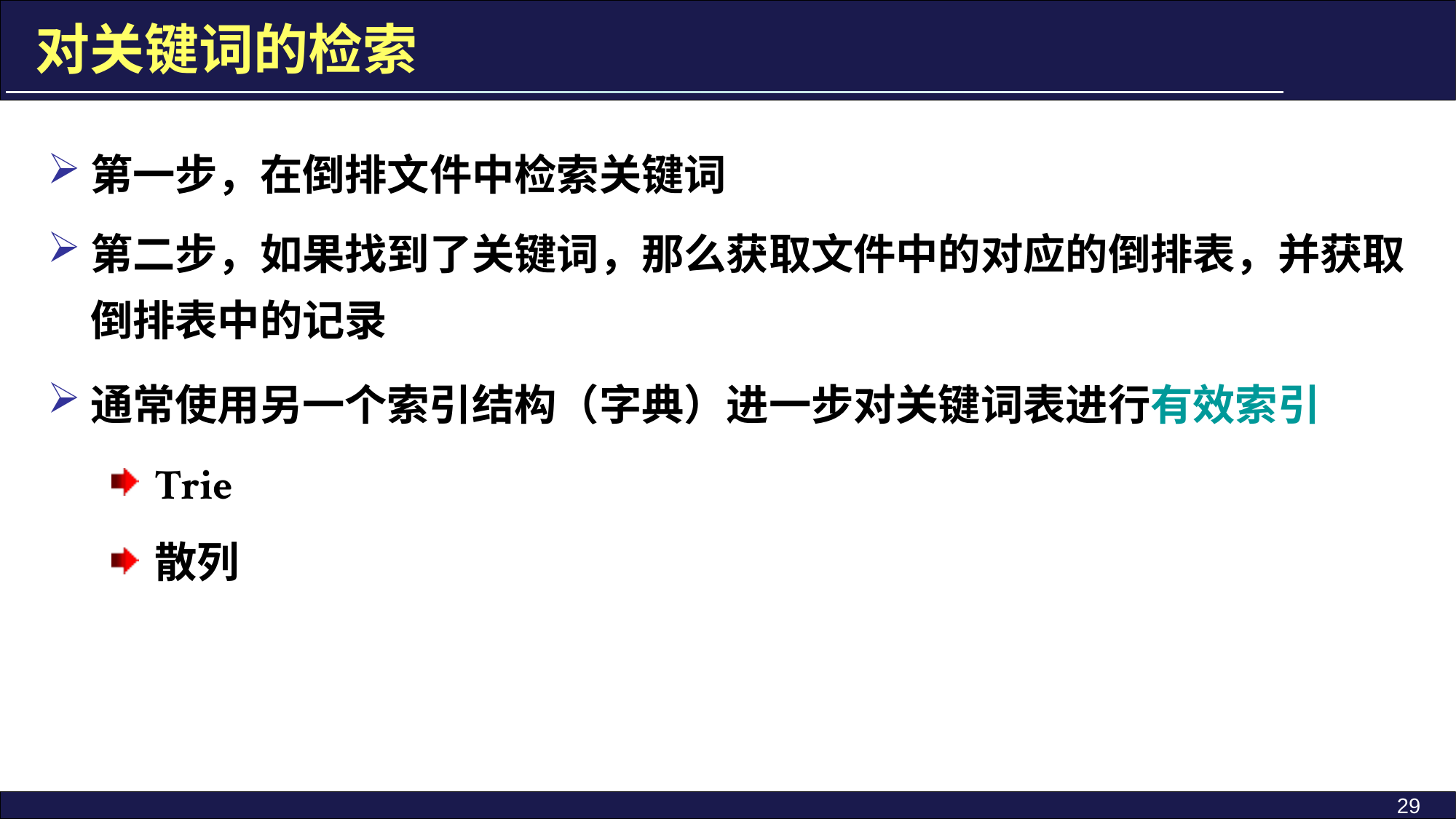

对关键词的检索
第一步，在倒排文件中检索关键词
第二步，如果找到了关键词，那么获取文件中的对应的倒排表，并获取倒排表中的记录
通常使用另一个索引结构（字典）进一步对关键词表进行有效索引
Trie
散列
29